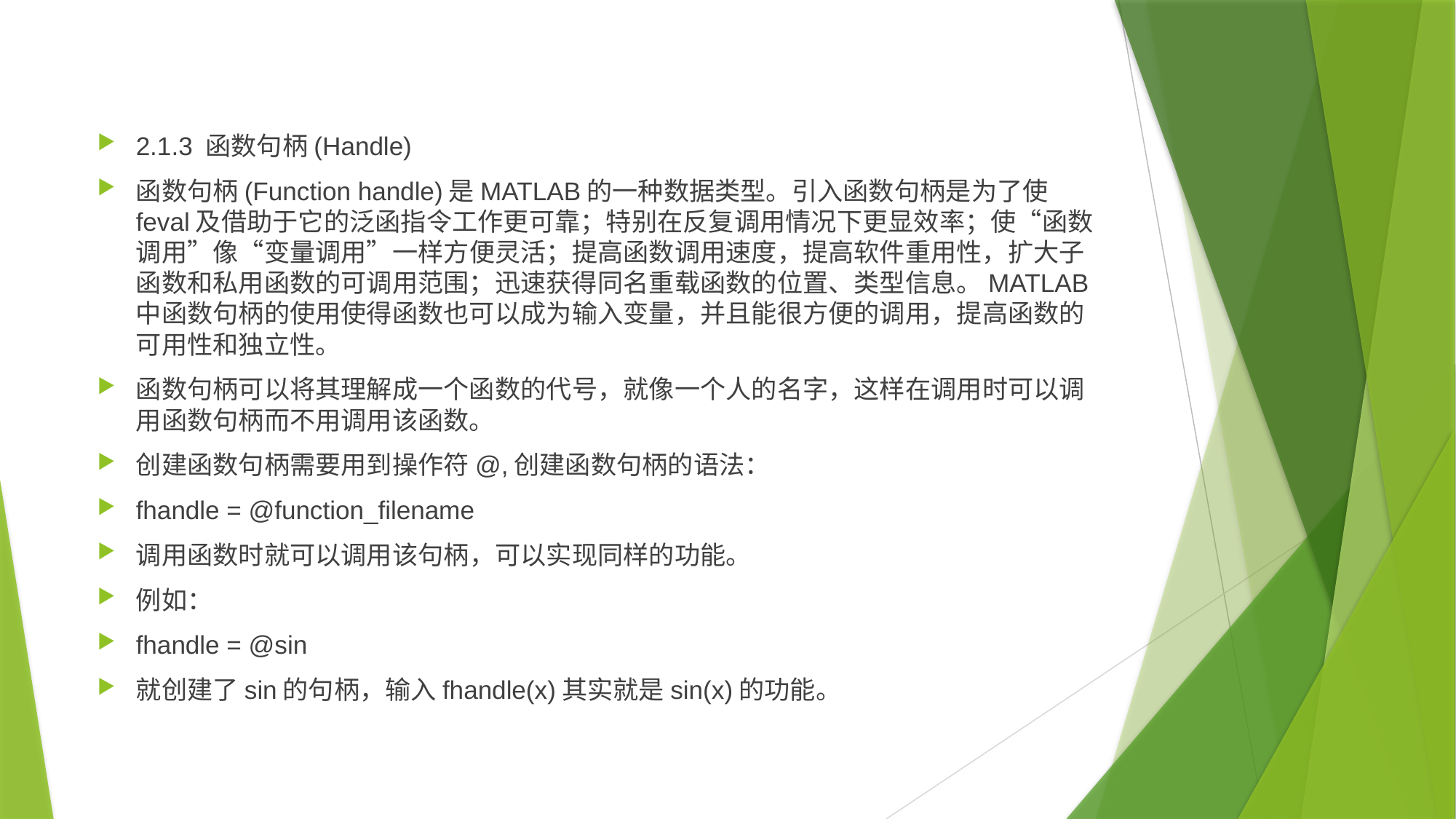

2.1.3 函数句柄(Handle)
函数句柄(Function handle)是MATLAB的一种数据类型。引入函数句柄是为了使feval及借助于它的泛函指令工作更可靠；特别在反复调用情况下更显效率；使“函数调用”像“变量调用”一样方便灵活；提高函数调用速度，提高软件重用性，扩大子函数和私用函数的可调用范围；迅速获得同名重载函数的位置、类型信息。MATLAB中函数句柄的使用使得函数也可以成为输入变量，并且能很方便的调用，提高函数的可用性和独立性。
函数句柄可以将其理解成一个函数的代号，就像一个人的名字，这样在调用时可以调用函数句柄而不用调用该函数。
创建函数句柄需要用到操作符@,创建函数句柄的语法：
fhandle = @function_filename
调用函数时就可以调用该句柄，可以实现同样的功能。
例如：
fhandle = @sin
就创建了sin的句柄，输入fhandle(x)其实就是sin(x)的功能。